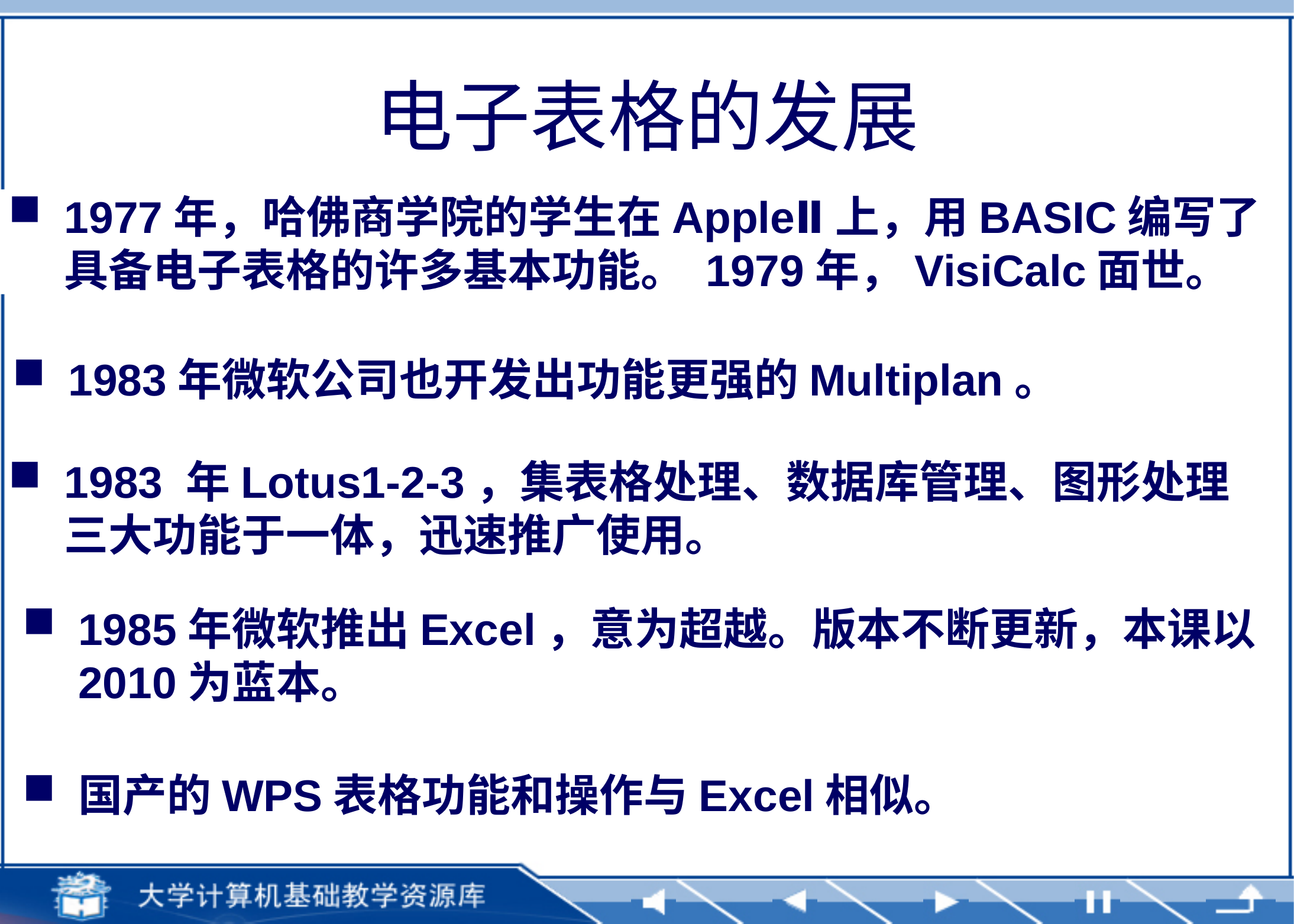

# 电子表格的发展
1977年，哈佛商学院的学生在AppleⅡ上，用BASIC编写了具备电子表格的许多基本功能。 1979年，VisiCalc面世。
1983年微软公司也开发出功能更强的Multiplan。
1983 年Lotus1-2-3，集表格处理、数据库管理、图形处理三大功能于一体，迅速推广使用。
1985年微软推出Excel，意为超越。版本不断更新，本课以2010为蓝本。
国产的WPS表格功能和操作与Excel相似。